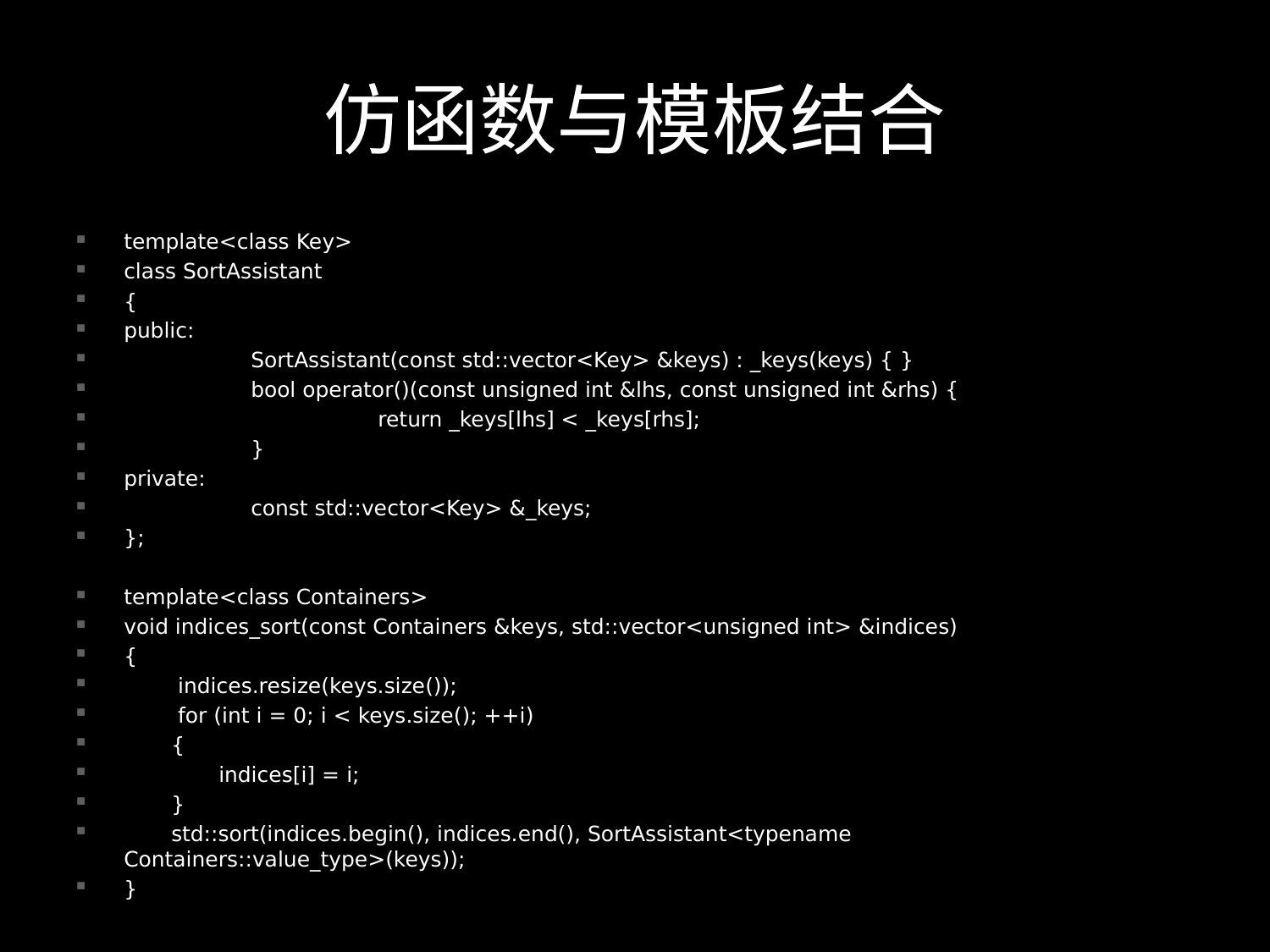

# 仿函数与模板结合
template<class Key>
class SortAssistant
{
public:
	SortAssistant(const std::vector<Key> &keys) : _keys(keys) { }
	bool operator()(const unsigned int &lhs, const unsigned int &rhs) {
		return _keys[lhs] < _keys[rhs];
	}
private:
	const std::vector<Key> &_keys;
};

template<class Containers>
void indices_sort(const Containers &keys, std::vector<unsigned int> &indices)
{
        indices.resize(keys.size());
        for (int i = 0; i < keys.size(); ++i)
       {
              indices[i] = i;
       }
       std::sort(indices.begin(), indices.end(), SortAssistant<typename Containers::value_type>(keys));
}